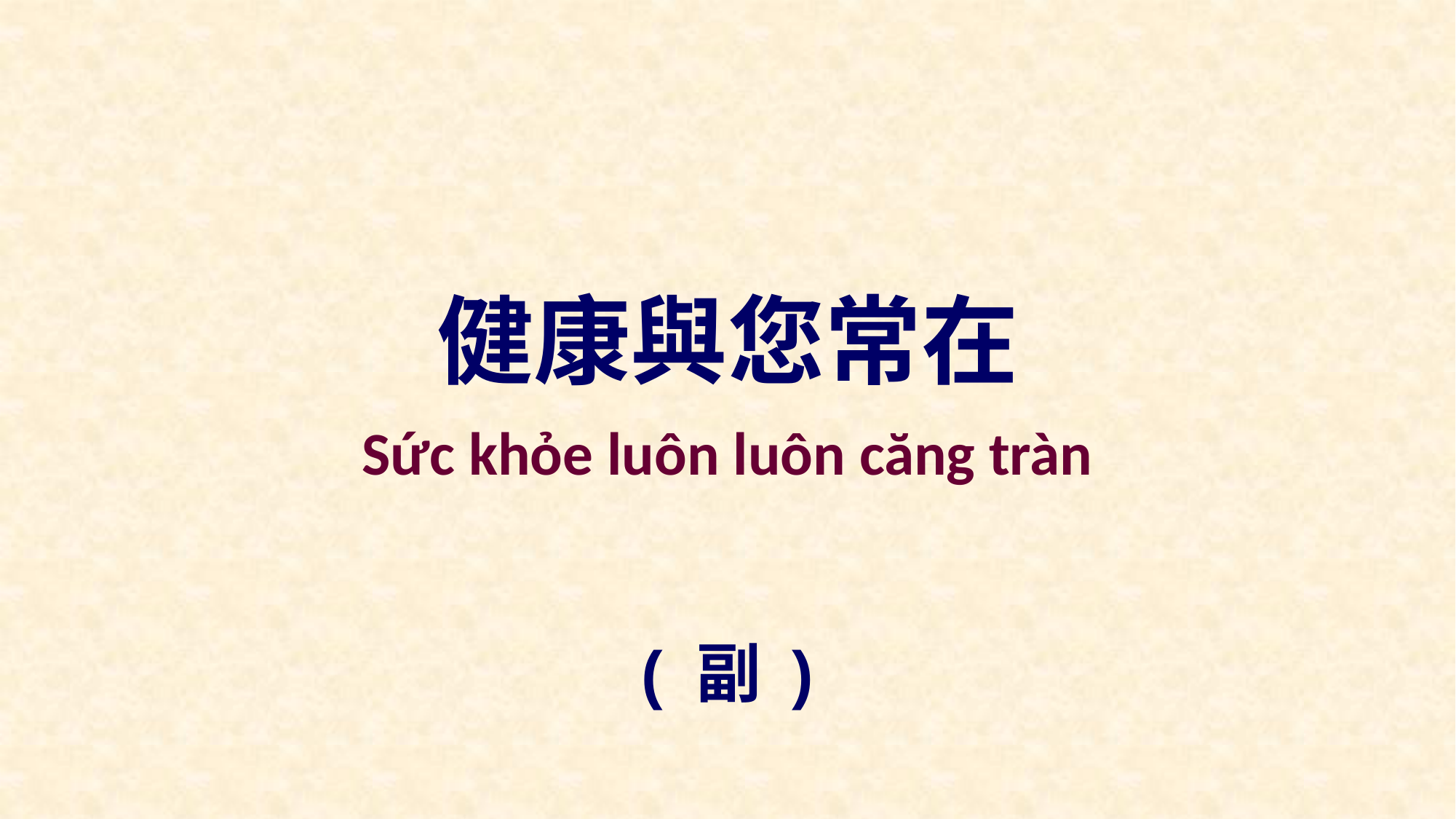

健康與您常在
Sức khỏe luôn luôn căng tràn
( 副 )